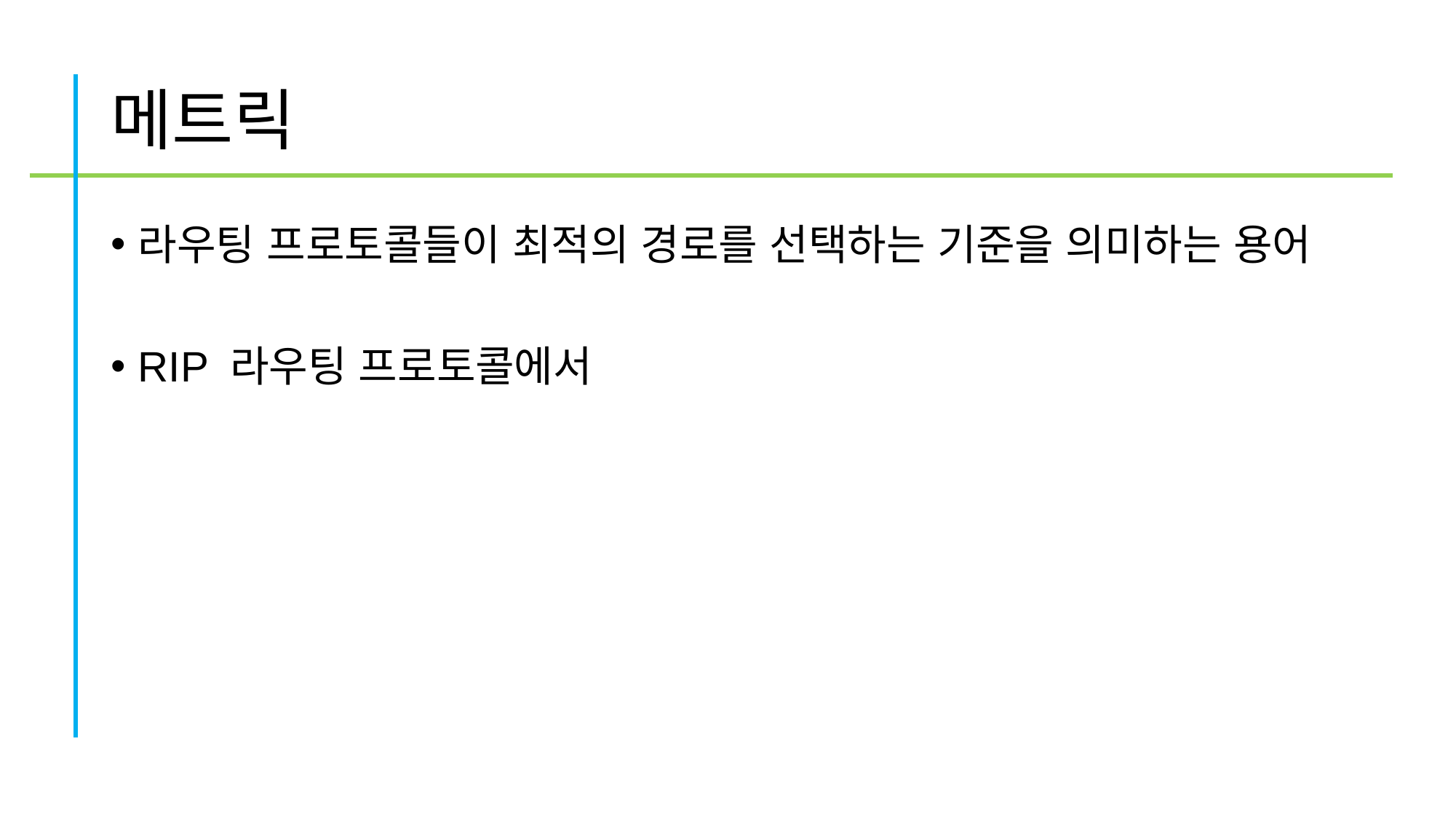

# 메트릭
라우팅 프로토콜들이 최적의 경로를 선택하는 기준을 의미하는 용어

RIP 라우팅 프로토콜에서